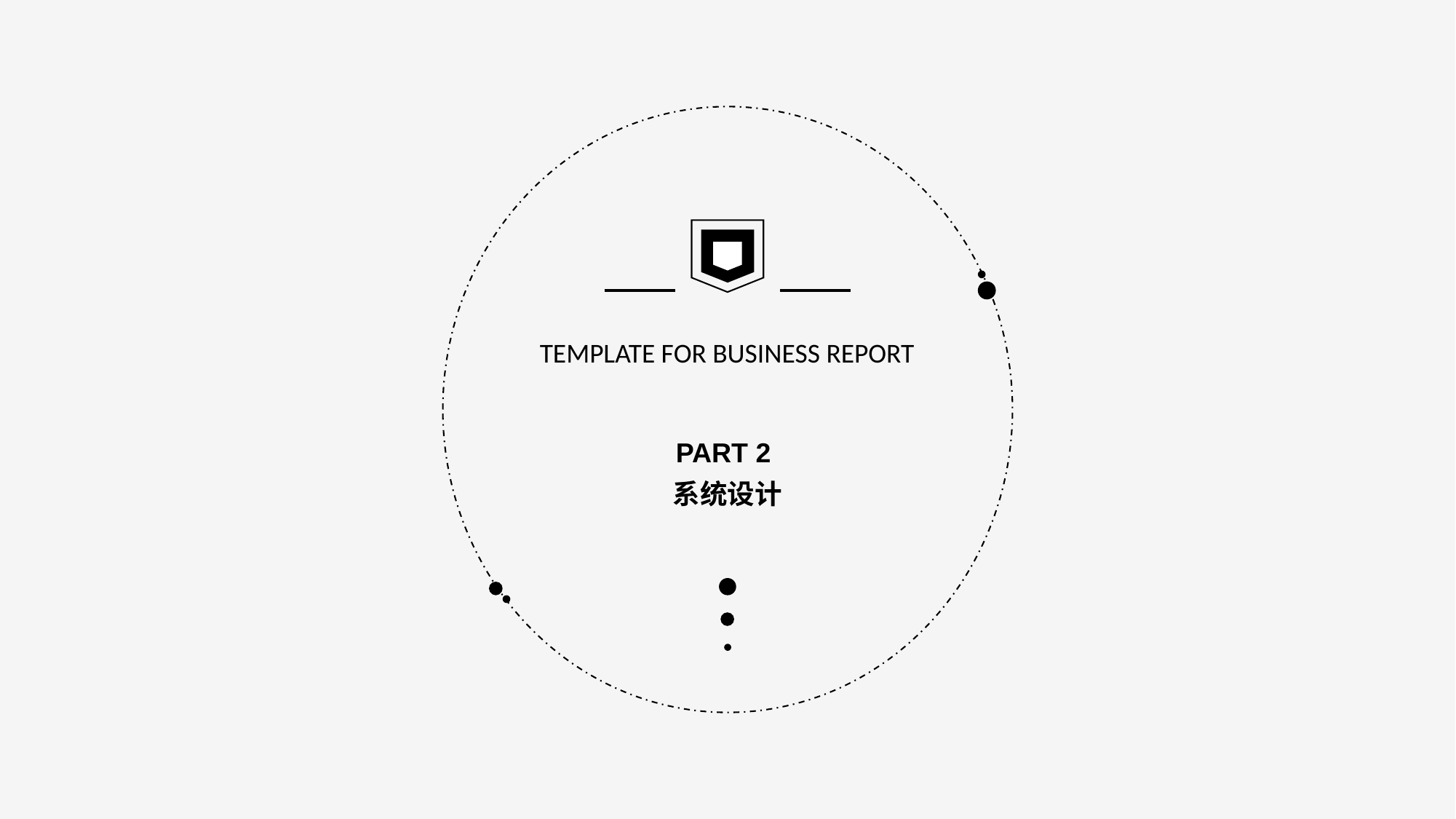

TEMPLATE FOR BUSINESS REPORT

PART 2
系统设计